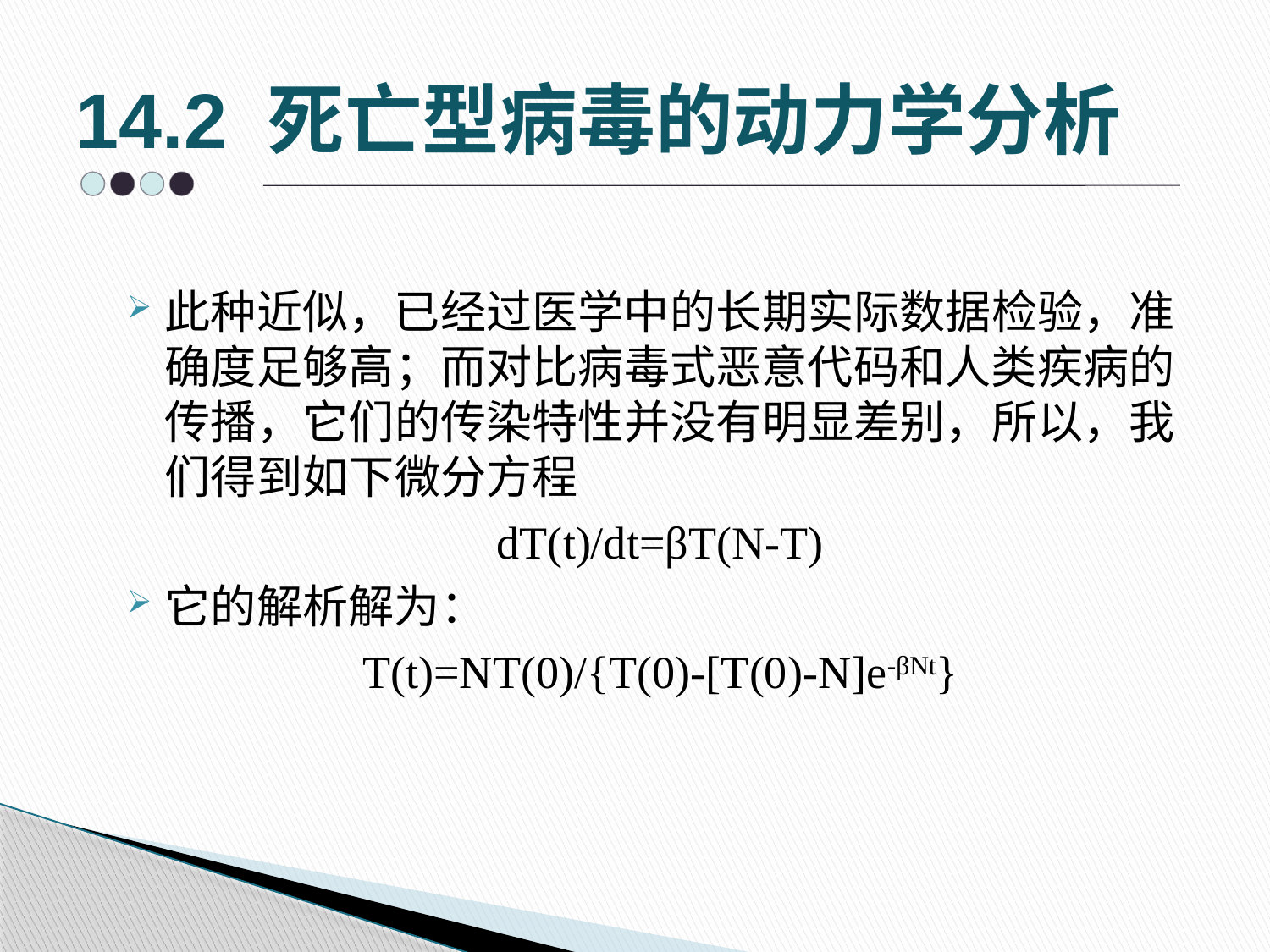

# 14.2 死亡型病毒的动力学分析

此种近似，已经过医学中的长期实际数据检验，准确度足够高；而对比病毒式恶意代码和人类疾病的传播，它们的传染特性并没有明显差别，所以，我们得到如下微分方程
dT(t)/dt=βT(N-T)
它的解析解为：
T(t)=NT(0)/{T(0)-[T(0)-N]e-βNt}